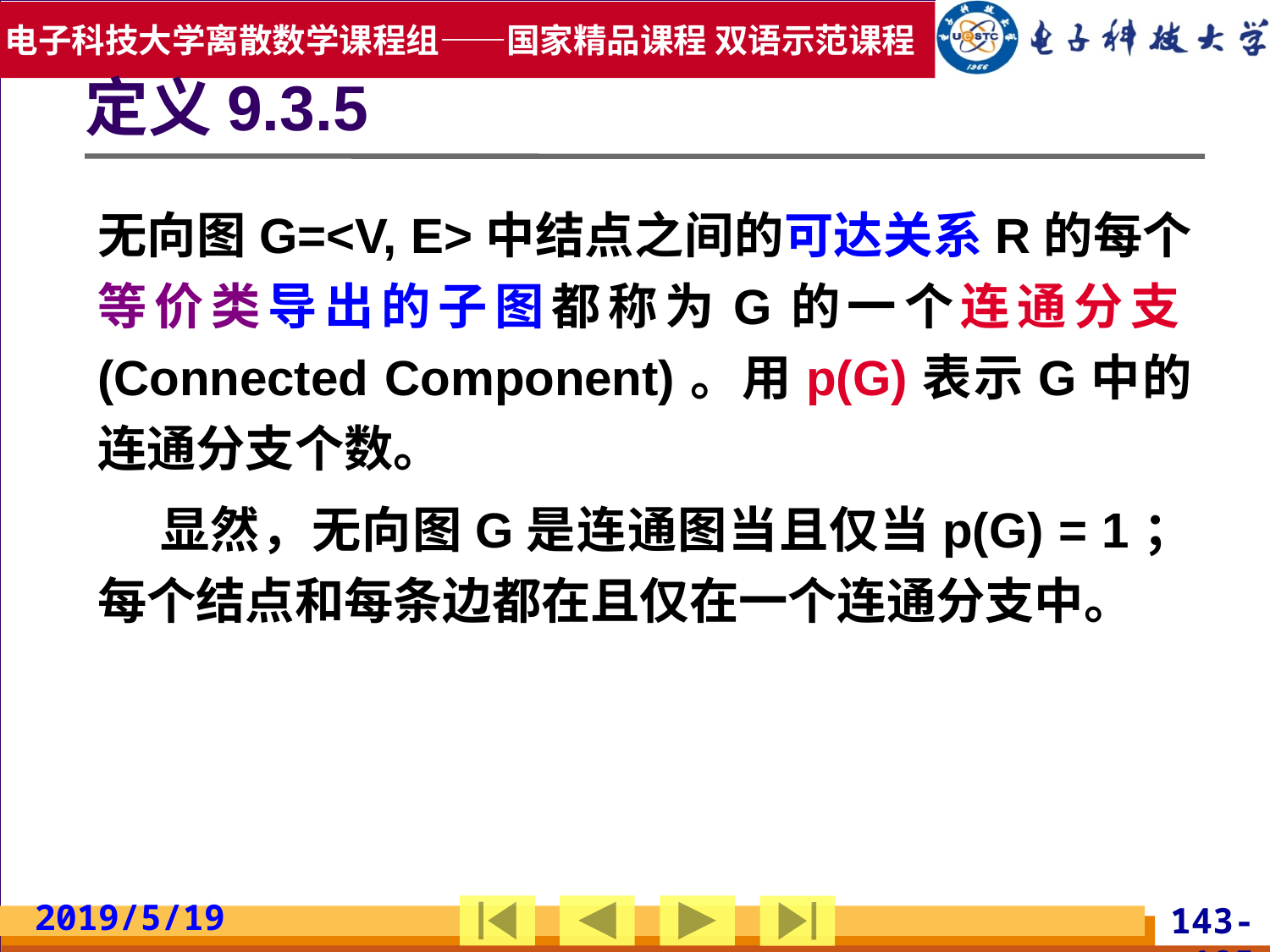

定义9.3.5
无向图G=<V, E>中结点之间的可达关系R的每个等价类导出的子图都称为G的一个连通分支(Connected Component)。用p(G)表示G中的连通分支个数。
    显然，无向图G是连通图当且仅当p(G) = 1；每个结点和每条边都在且仅在一个连通分支中。
2019/5/19